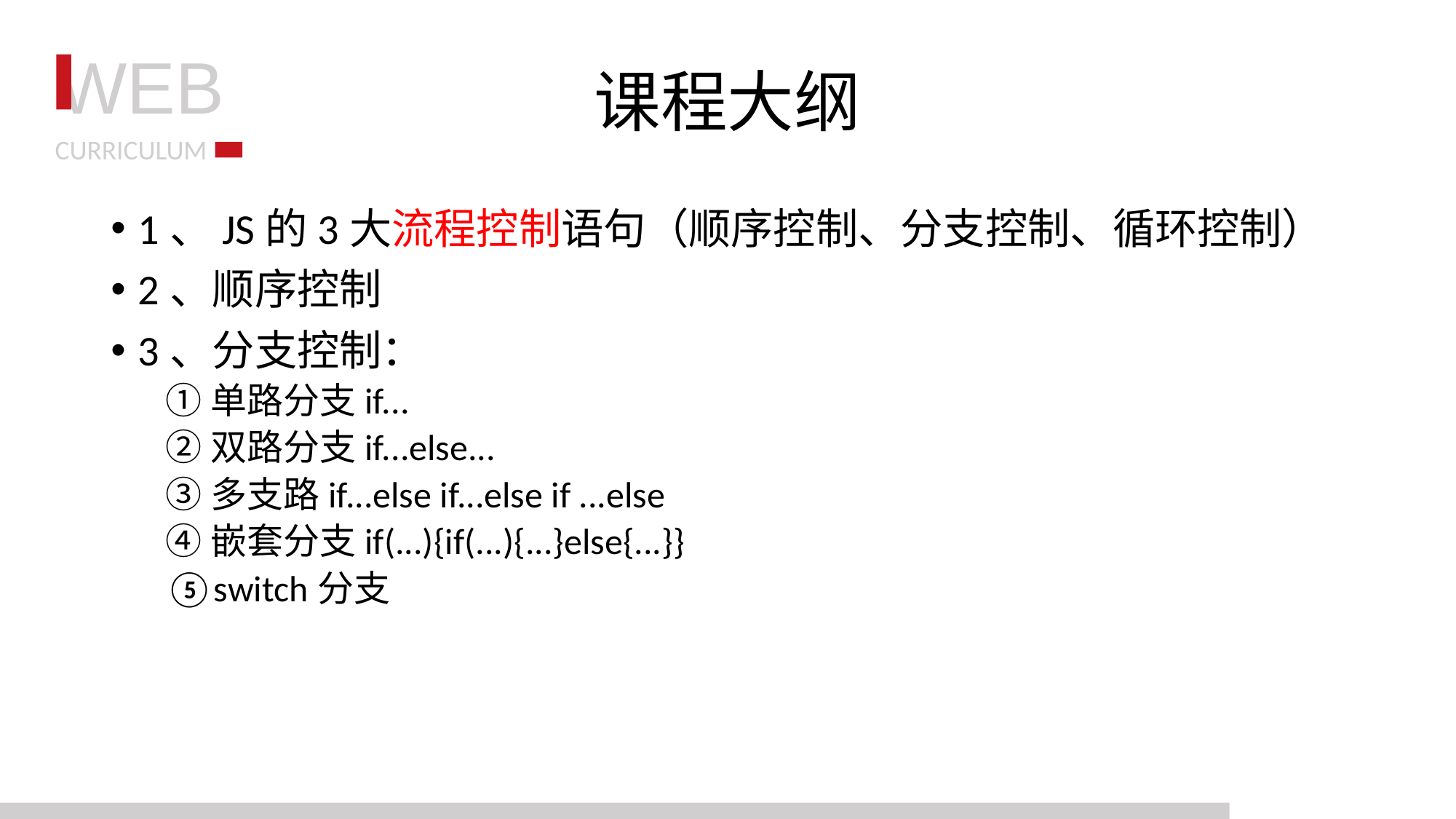

# 课程大纲
1、JS的3大流程控制语句（顺序控制、分支控制、循环控制）
2、顺序控制
3、分支控制：
①单路分支if...
②双路分支if...else...
③多支路if...else if...else if ...else
④嵌套分支if(...){if(...){...}else{...}}
⑤switch分支